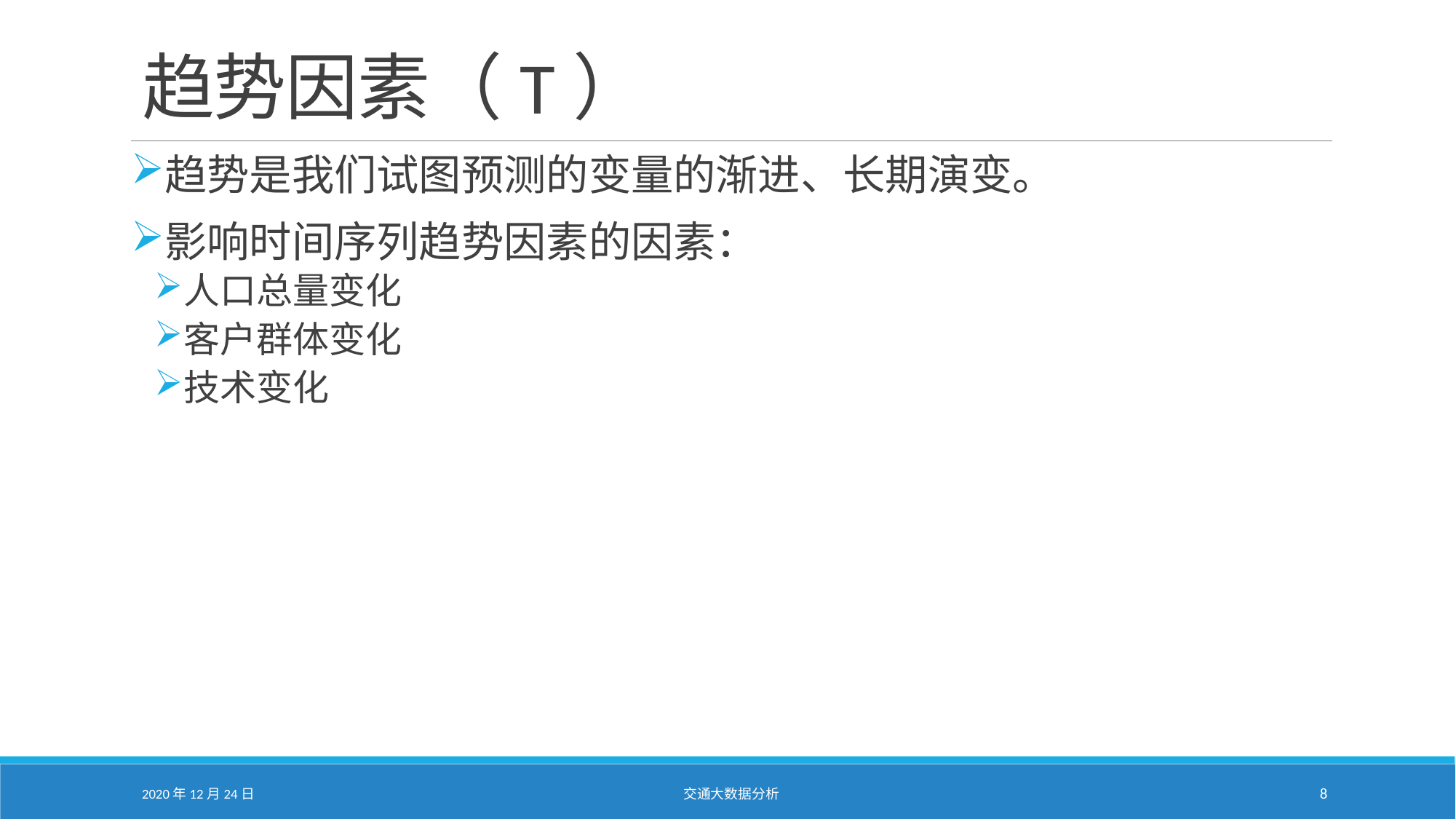

# 趋势因素（T）
趋势是我们试图预测的变量的渐进、长期演变。
影响时间序列趋势因素的因素：
人口总量变化
客户群体变化
技术变化
2020年12月24日
交通大数据分析
8